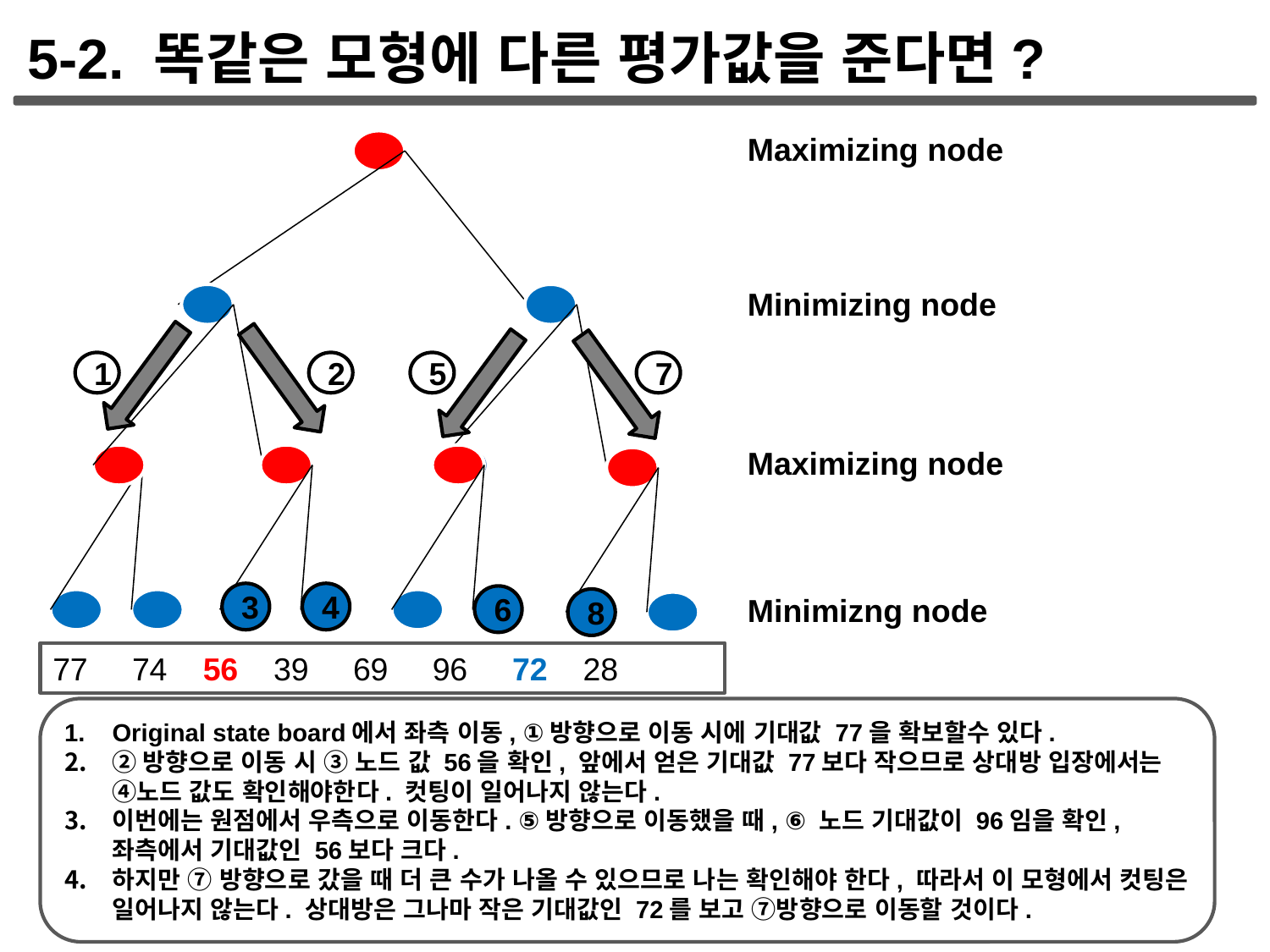

5-2. 똑같은 모형에 다른 평가값을 준다면?

Maximizing node

Minimizing node

2
1
5
7

Maximizing node

4
3
Minimizng node
6
8

77     74    56    39     69     96     72    28
Original state board에서 좌측 이동, ①방향으로 이동 시에 기대값 77을 확보할수 있다.
②방향으로 이동 시 ③ 노드 값 56을 확인, 앞에서 얻은 기대값 77보다 작으므로 상대방 입장에서는 ④노드 값도 확인해야한다. 컷팅이 일어나지 않는다.
이번에는 원점에서 우측으로 이동한다. ⑤방향으로 이동했을 때, ⑥ 노드 기대값이 96임을 확인, 좌측에서 기대값인 56보다 크다.
하지만 ⑦ 방향으로 갔을 때 더 큰 수가 나올 수 있으므로 나는 확인해야 한다, 따라서 이 모형에서 컷팅은 일어나지 않는다. 상대방은 그나마 작은 기대값인 72를 보고 ⑦방향으로 이동할 것이다.